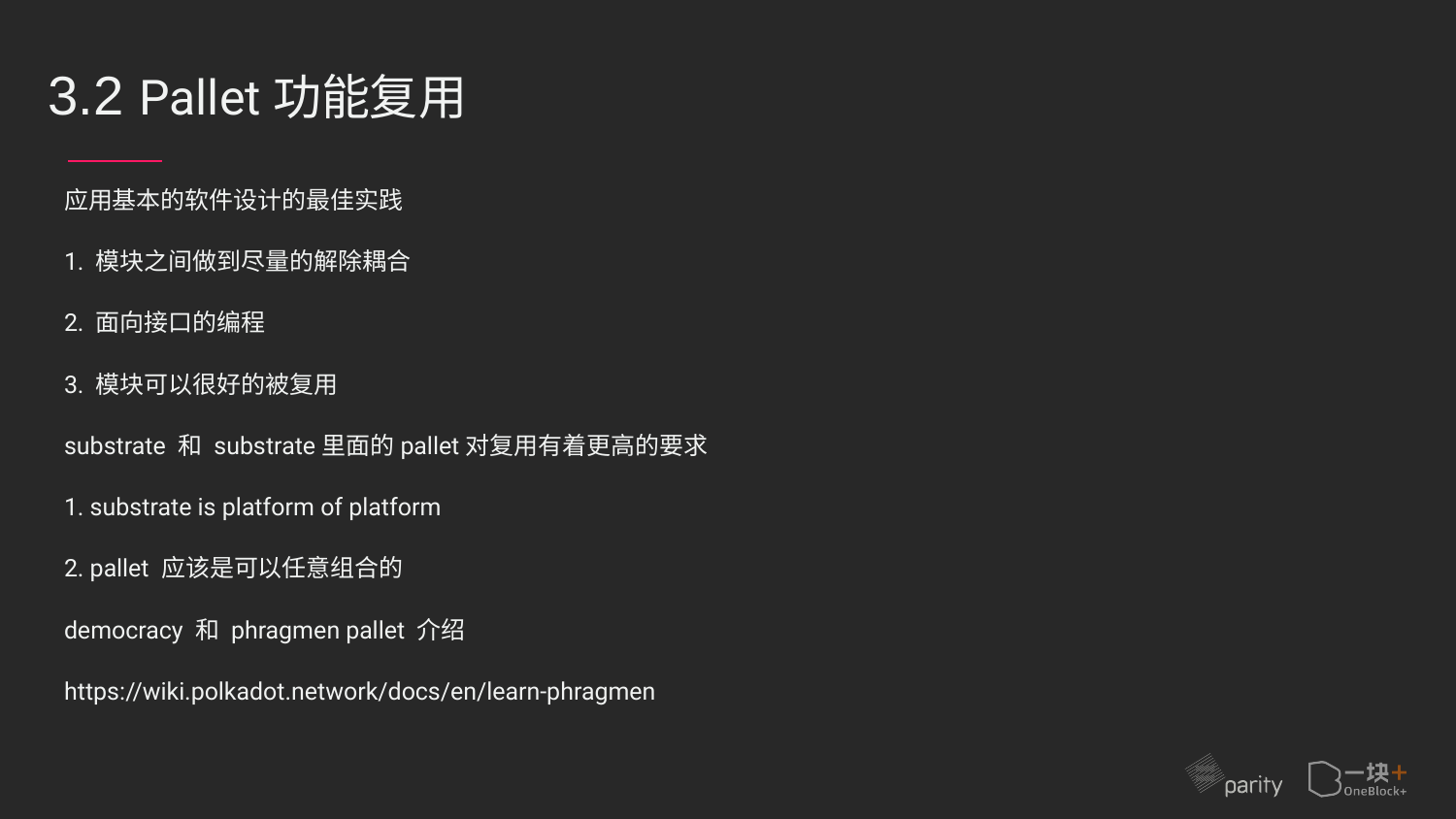

3.2 Pallet功能复用
应用基本的软件设计的最佳实践
1. 模块之间做到尽量的解除耦合
2. 面向接口的编程
3. 模块可以很好的被复用
substrate 和 substrate里面的pallet对复用有着更高的要求
1. substrate is platform of platform
2. pallet 应该是可以任意组合的
democracy 和 phragmen pallet 介绍
https://wiki.polkadot.network/docs/en/learn-phragmen